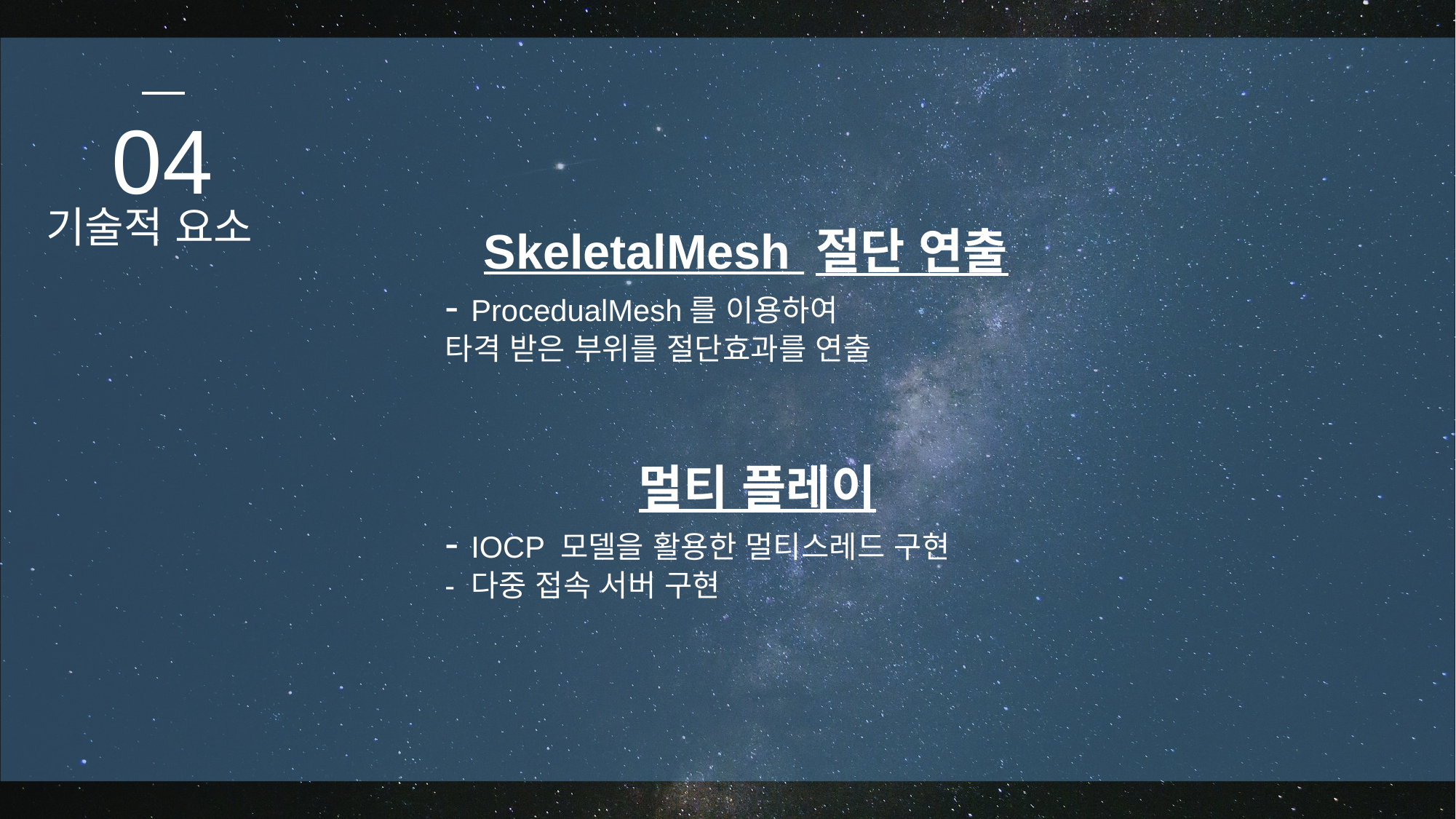

04
기술적 요소
SkeletalMesh 절단 연출
- ProcedualMesh를 이용하여
타격 받은 부위를 절단효과를 연출

멀티 플레이
- IOCP 모델을 활용한 멀티스레드 구현
- 다중 접속 서버 구현